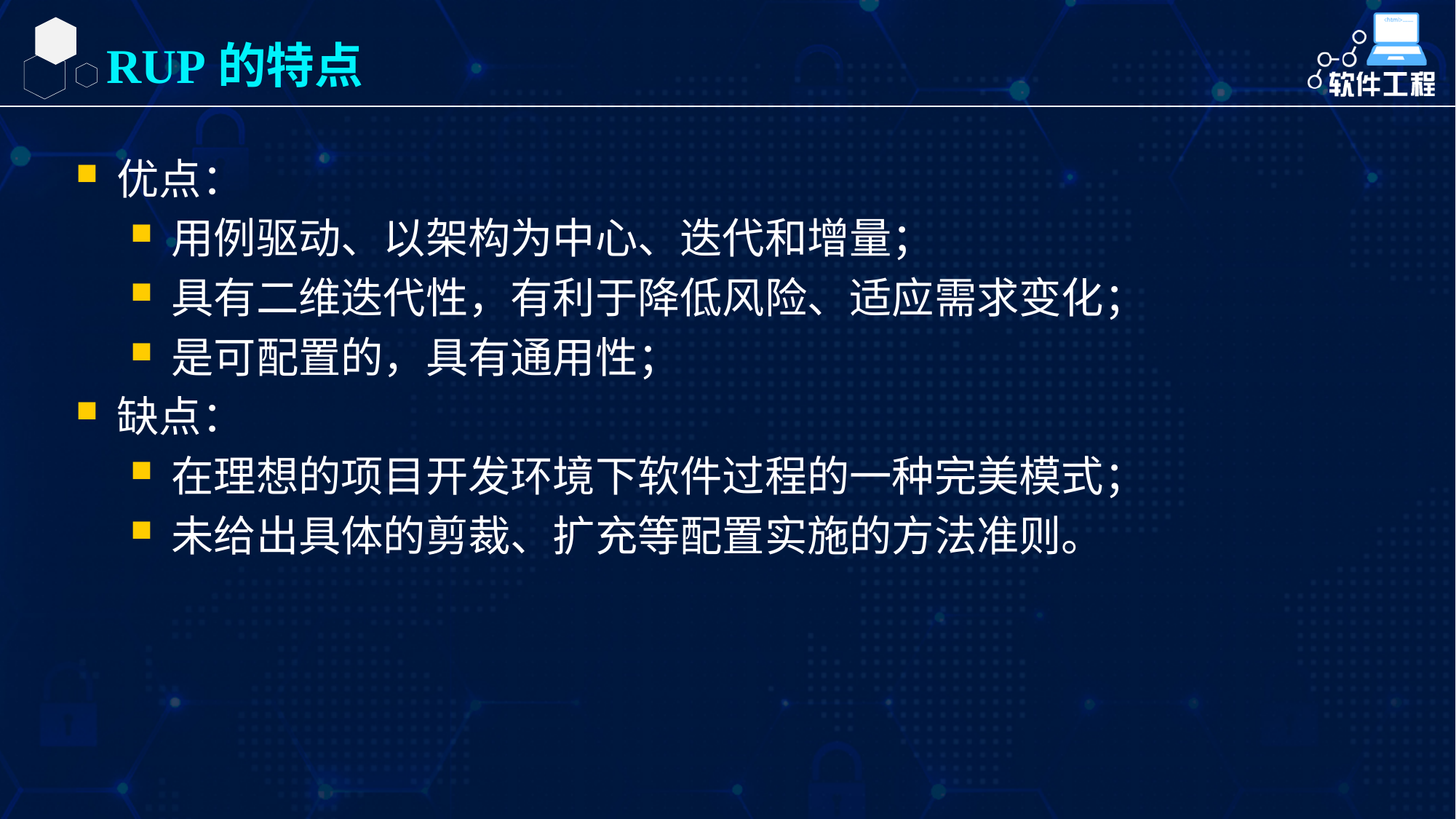

RUP的特点

优点：
用例驱动、以架构为中心、迭代和增量；
具有二维迭代性，有利于降低风险、适应需求变化；
是可配置的，具有通用性；
缺点：
在理想的项目开发环境下软件过程的一种完美模式；
未给出具体的剪裁、扩充等配置实施的方法准则。